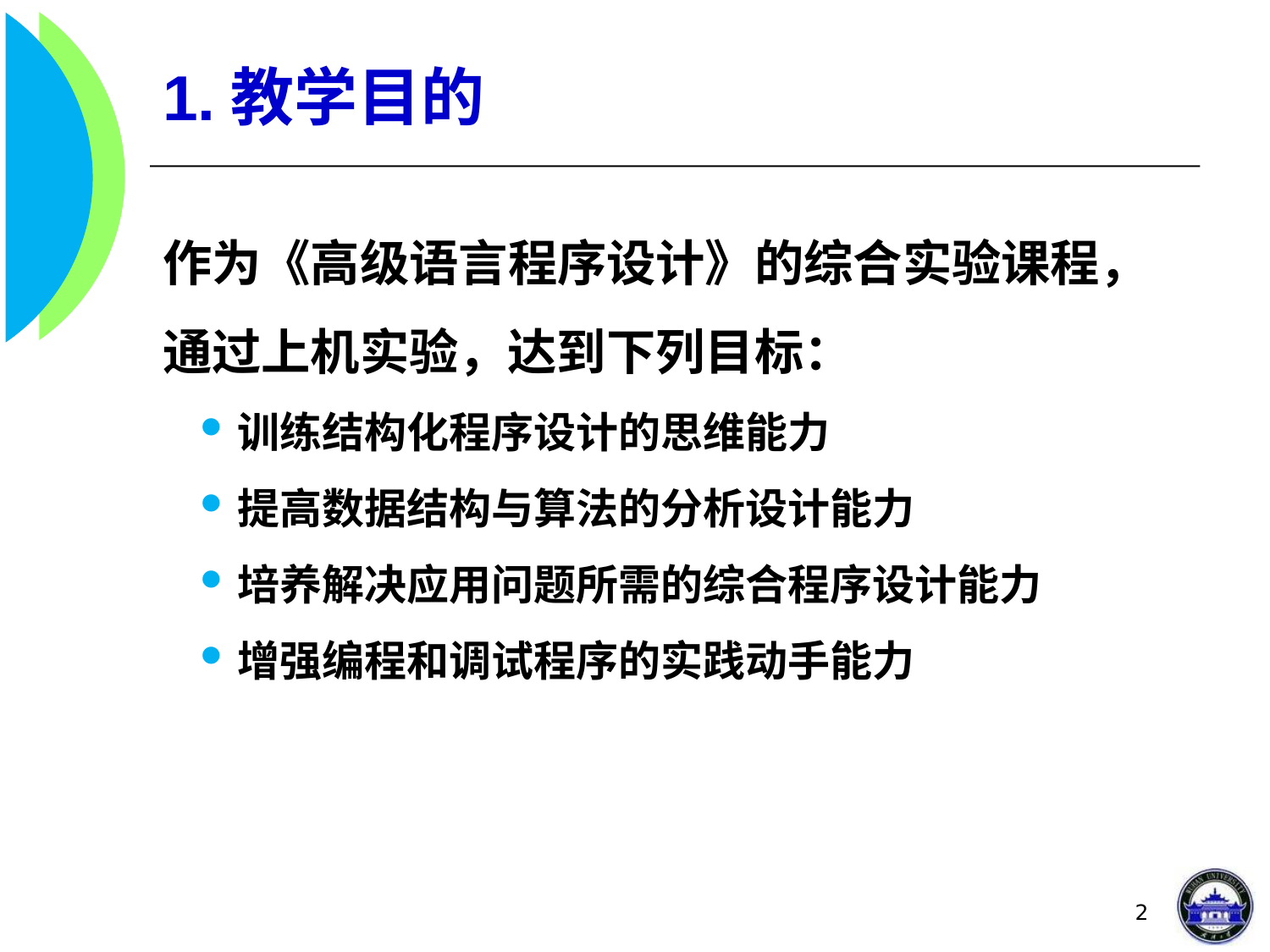

# 1.教学目的
作为《高级语言程序设计》的综合实验课程，通过上机实验，达到下列目标：
训练结构化程序设计的思维能力
提高数据结构与算法的分析设计能力
培养解决应用问题所需的综合程序设计能力
增强编程和调试程序的实践动手能力
2